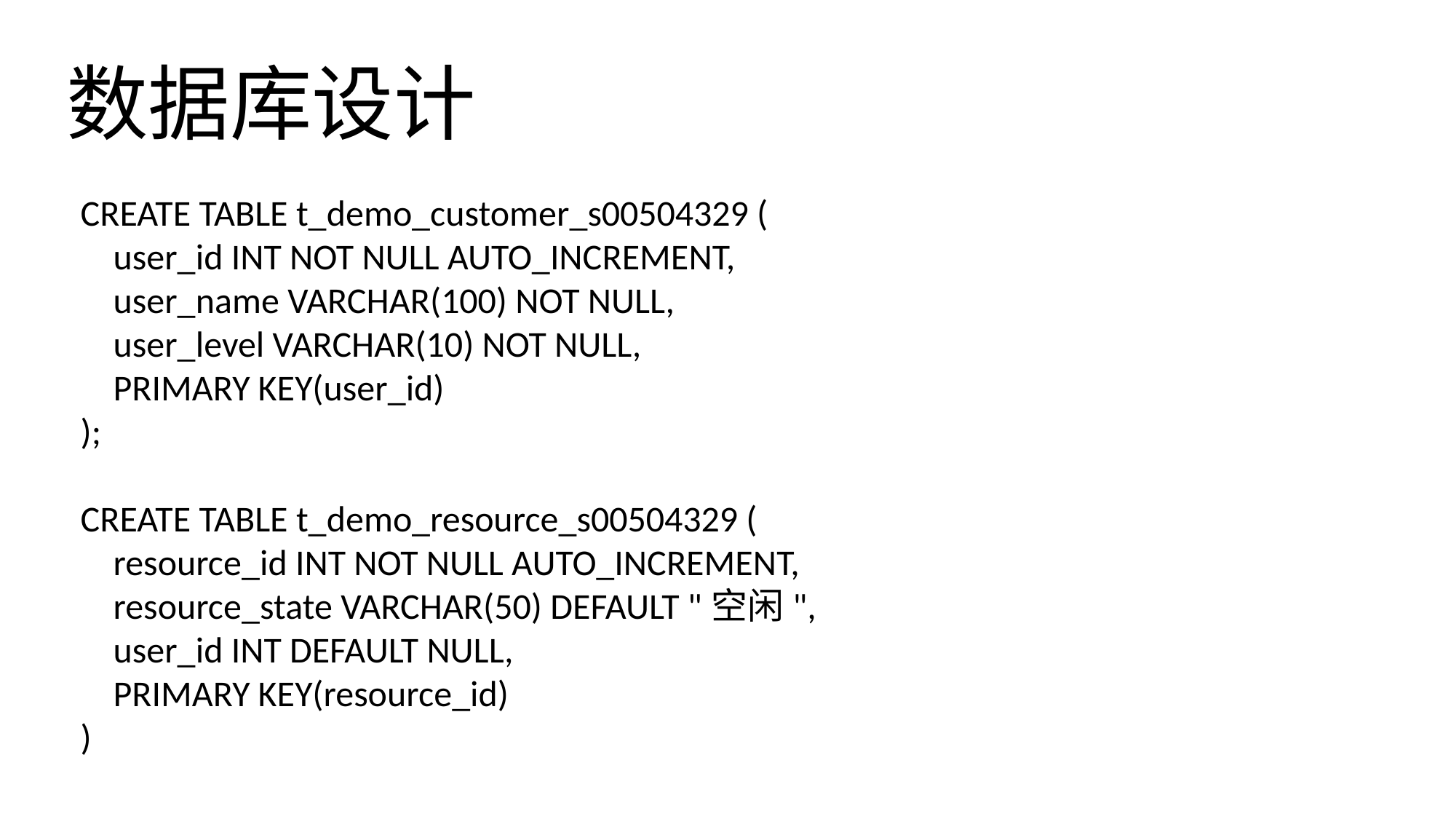

数据库设计
CREATE TABLE t_demo_customer_s00504329 (
    user_id INT NOT NULL AUTO_INCREMENT,
    user_name VARCHAR(100) NOT NULL,
    user_level VARCHAR(10) NOT NULL,
    PRIMARY KEY(user_id)
);

CREATE TABLE t_demo_resource_s00504329 (
    resource_id INT NOT NULL AUTO_INCREMENT,
    resource_state VARCHAR(50) DEFAULT "空闲",
    user_id INT DEFAULT NULL,
    PRIMARY KEY(resource_id)
)